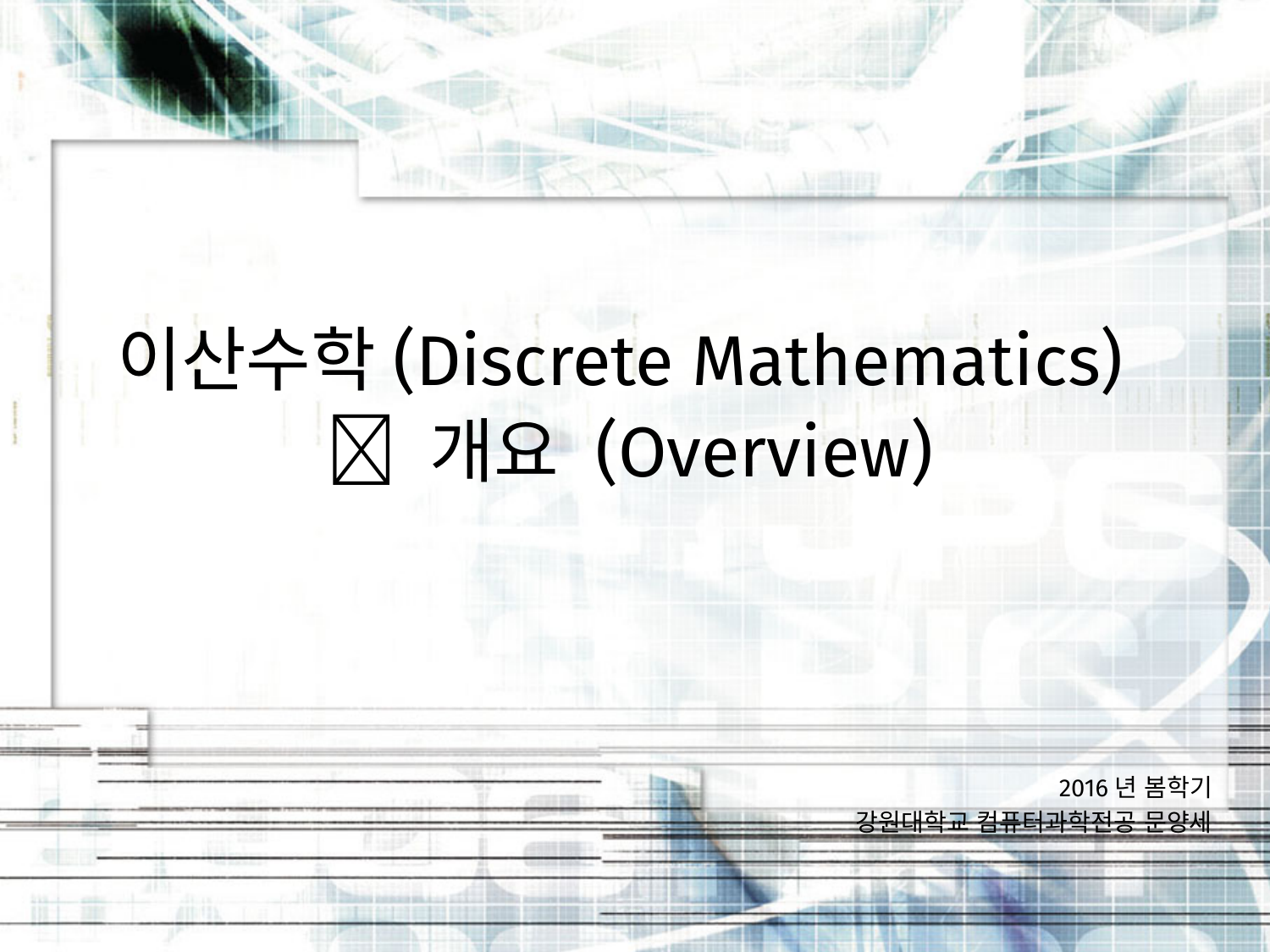

이산수학(Discrete Mathematics)
− 개요 (Overview)
2016년 봄학기
강원대학교 컴퓨터과학전공 문양세